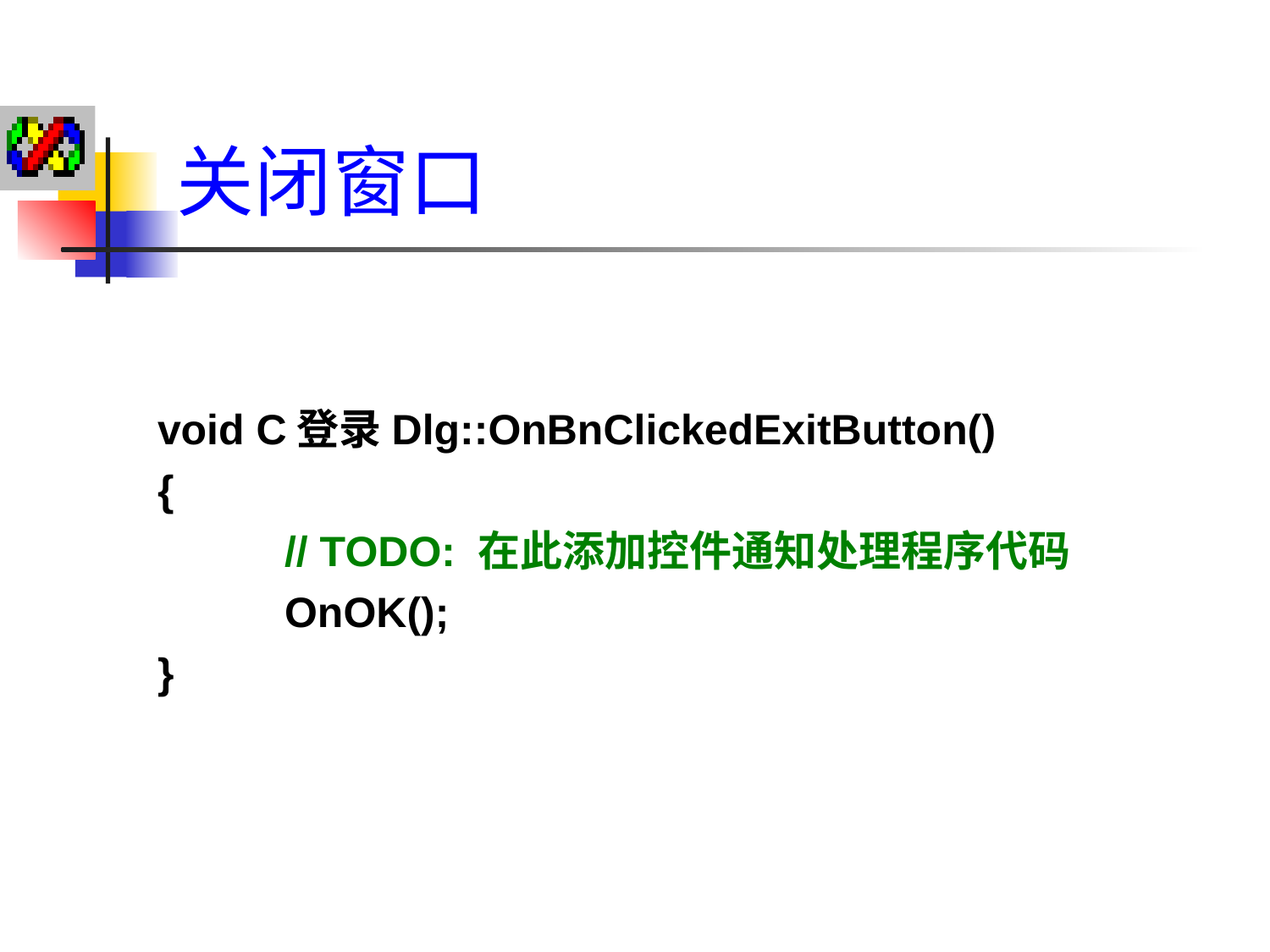

关闭窗口
void C登录Dlg::OnBnClickedExitButton()
{
	// TODO: 在此添加控件通知处理程序代码
	OnOK();
}